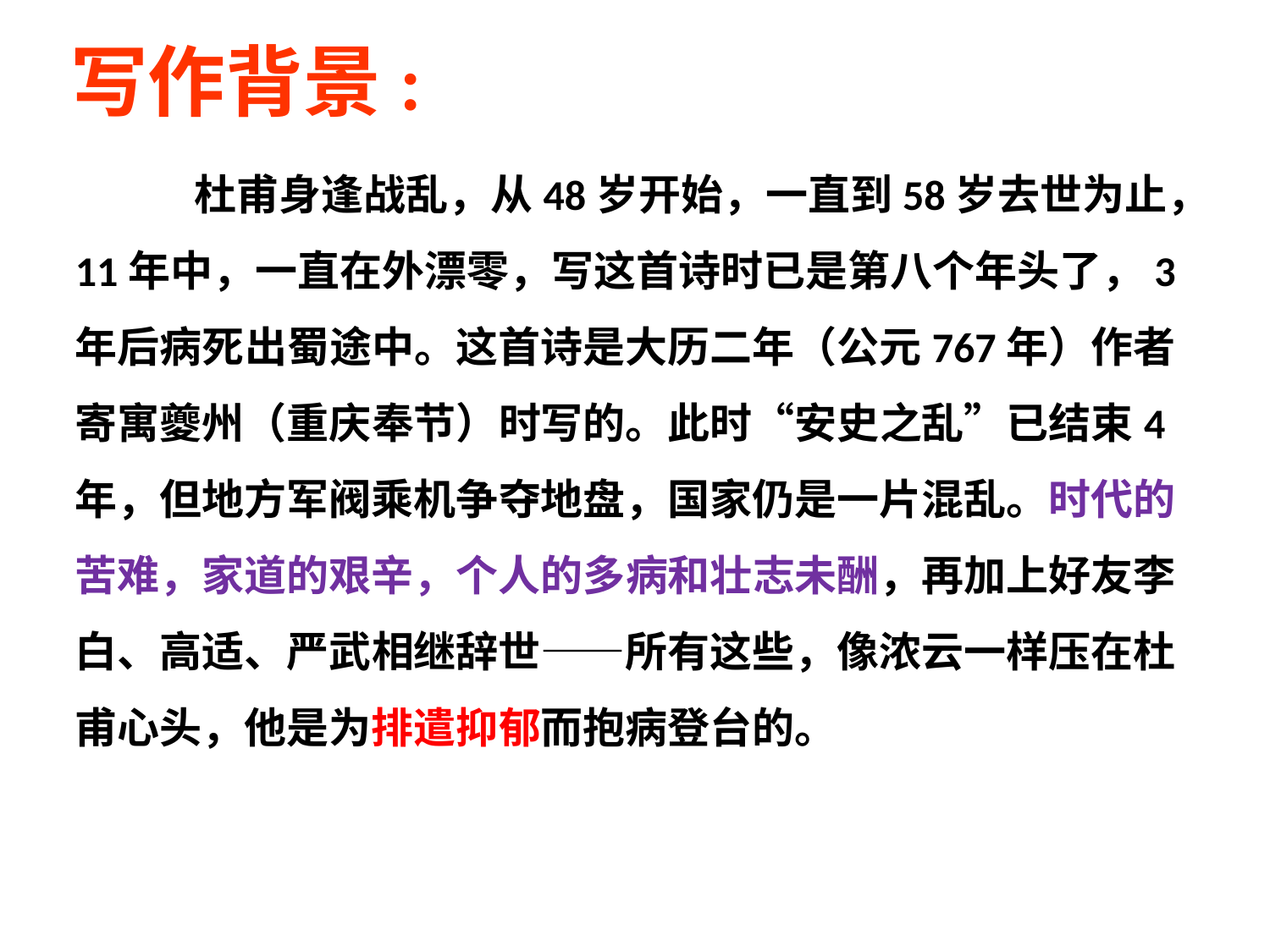

# 写作背景:
           　 杜甫身逢战乱，从48岁开始，一直到58岁去世为止，11年中，一直在外漂零，写这首诗时已是第八个年头了，3年后病死出蜀途中。这首诗是大历二年（公元767年）作者寄寓夔州（重庆奉节）时写的。此时“安史之乱”已结束4年，但地方军阀乘机争夺地盘，国家仍是一片混乱。时代的苦难，家道的艰辛，个人的多病和壮志未酬，再加上好友李白、高适、严武相继辞世——所有这些，像浓云一样压在杜甫心头，他是为排遣抑郁而抱病登台的。